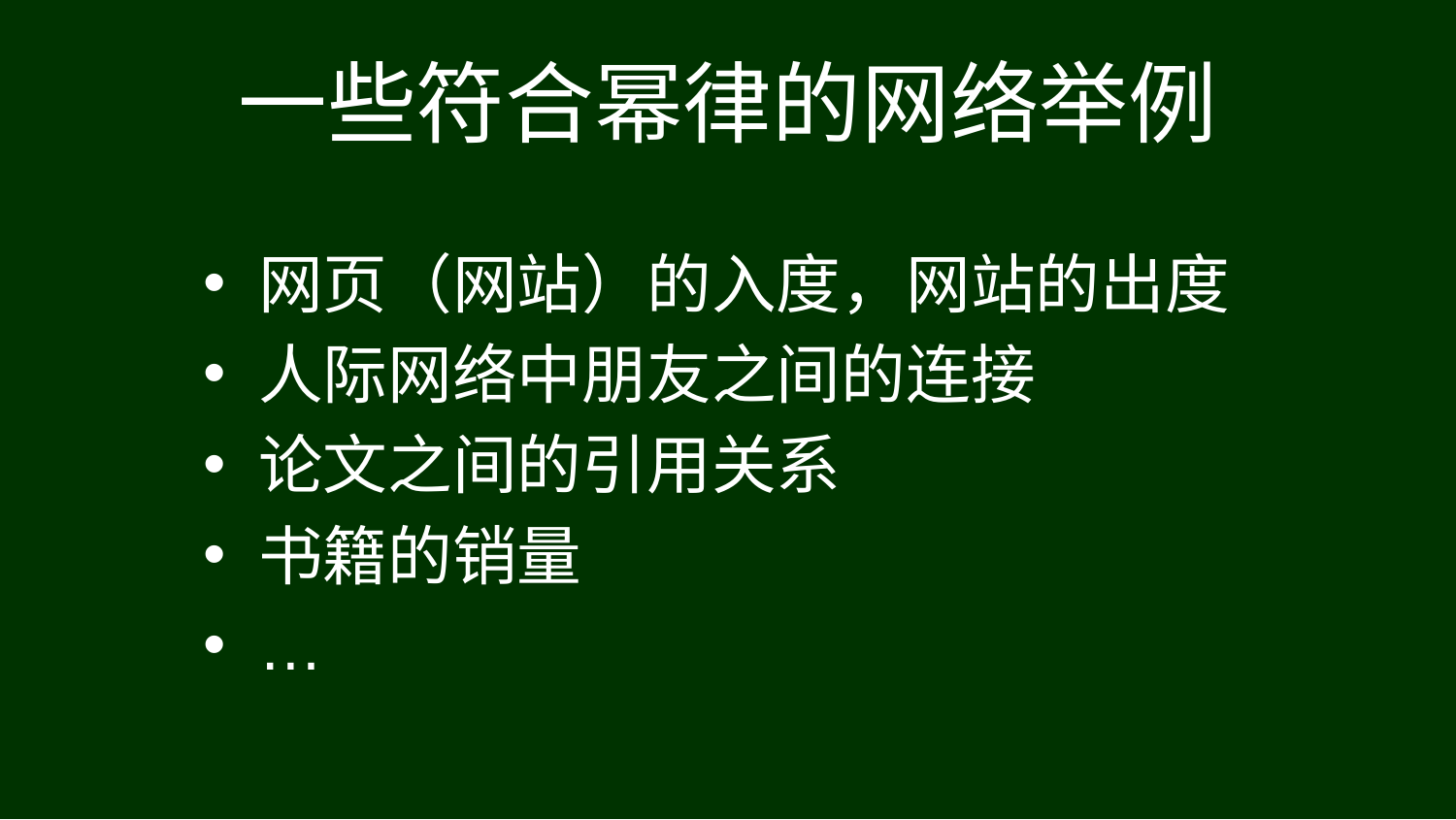

一些符合幂律的网络举例
网页（网站）的入度，网站的出度
人际网络中朋友之间的连接
论文之间的引用关系
书籍的销量
…